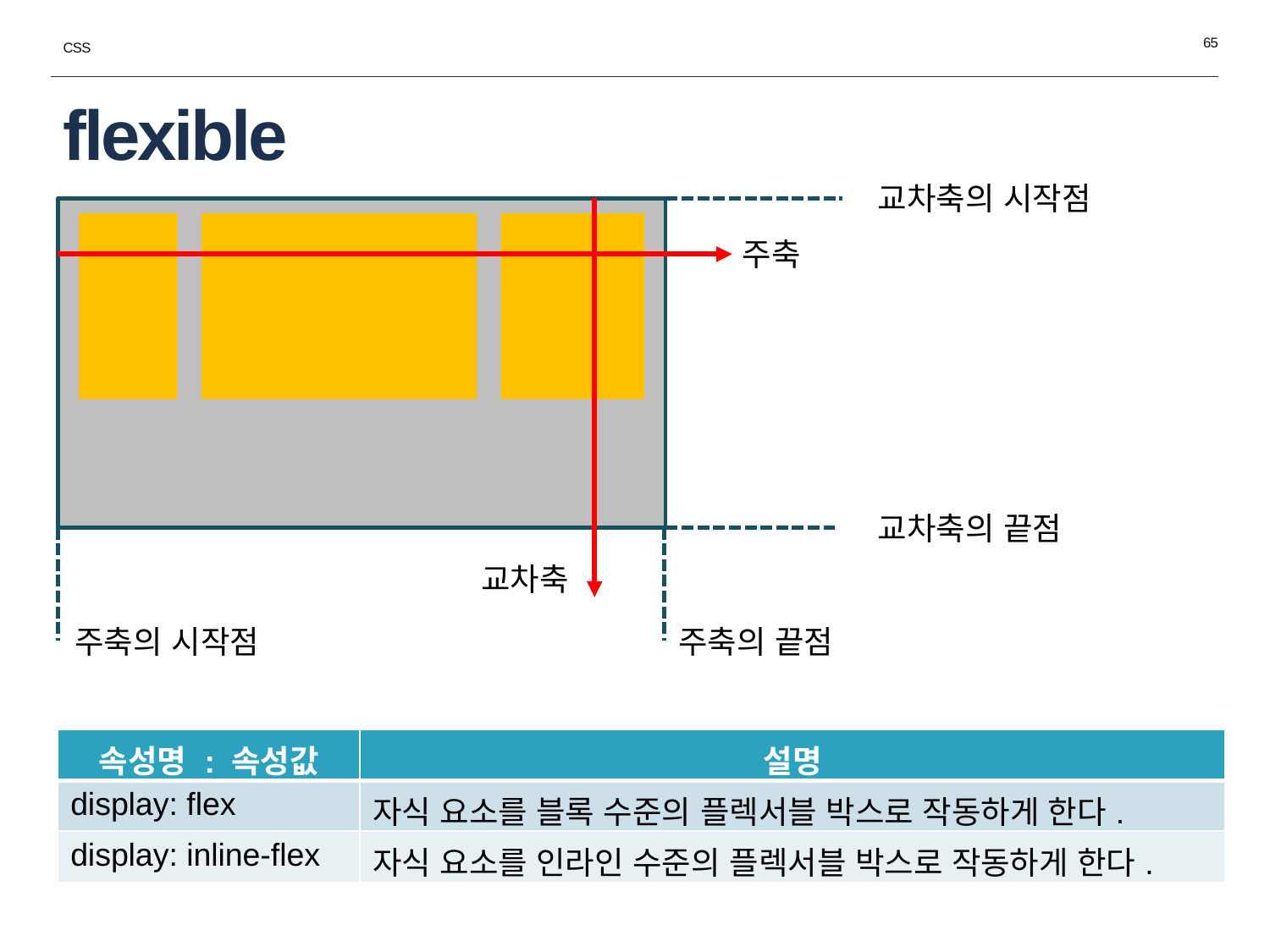

65
CSS
# flexible
교차축의 시작점

주축
교차축의 끝점
교차축
주축의 시작점
주축의 끝점
| 속성명 : 속성값 | 설명 |
| --- | --- |
| display: flex | 자식 요소를 블록 수준의 플렉서블 박스로 작동하게 한다. |
| display: inline-flex | 자식 요소를 인라인 수준의 플렉서블 박스로 작동하게 한다. |